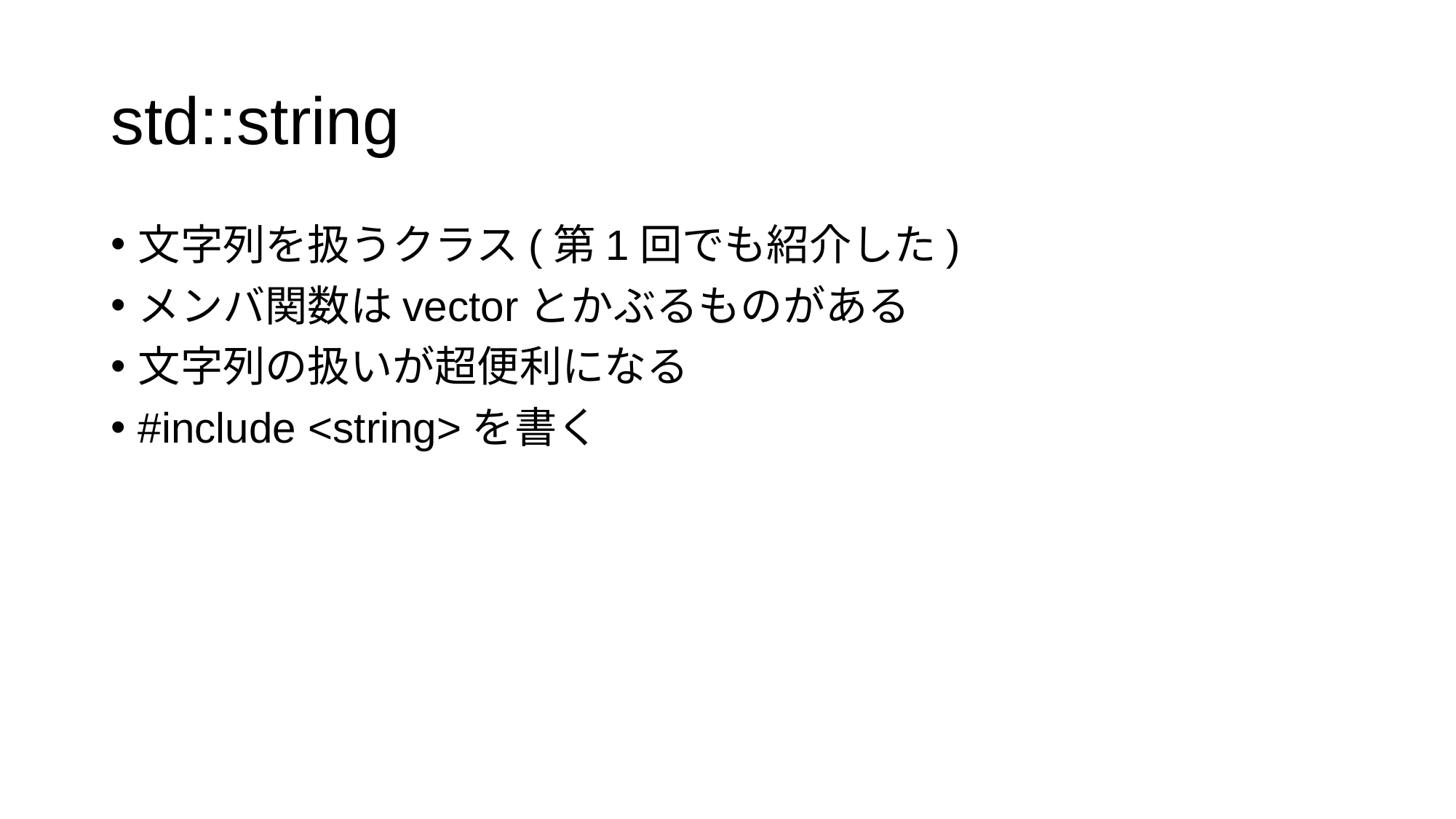

# std::string
文字列を扱うクラス(第1回でも紹介した)
メンバ関数はvectorとかぶるものがある
文字列の扱いが超便利になる
#include <string>を書く